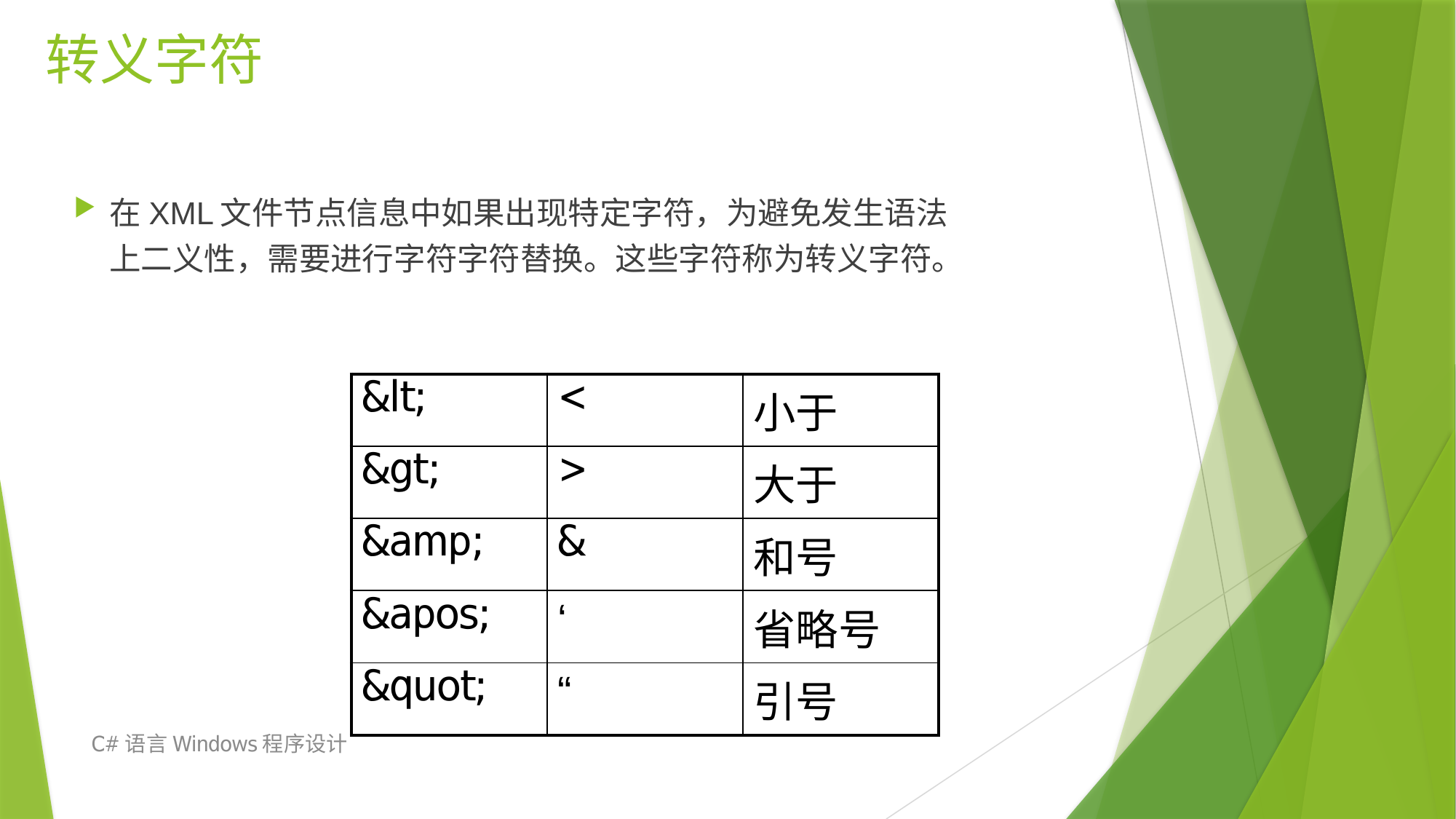

# 转义字符
在XML文件节点信息中如果出现特定字符，为避免发生语法上二义性，需要进行字符字符替换。这些字符称为转义字符。
| &lt; | < | 小于 |
| --- | --- | --- |
| &gt; | > | 大于 |
| &amp; | & | 和号 |
| &apos; | ‘ | 省略号 |
| &quot; | “ | 引号 |
C#语言Windows程序设计